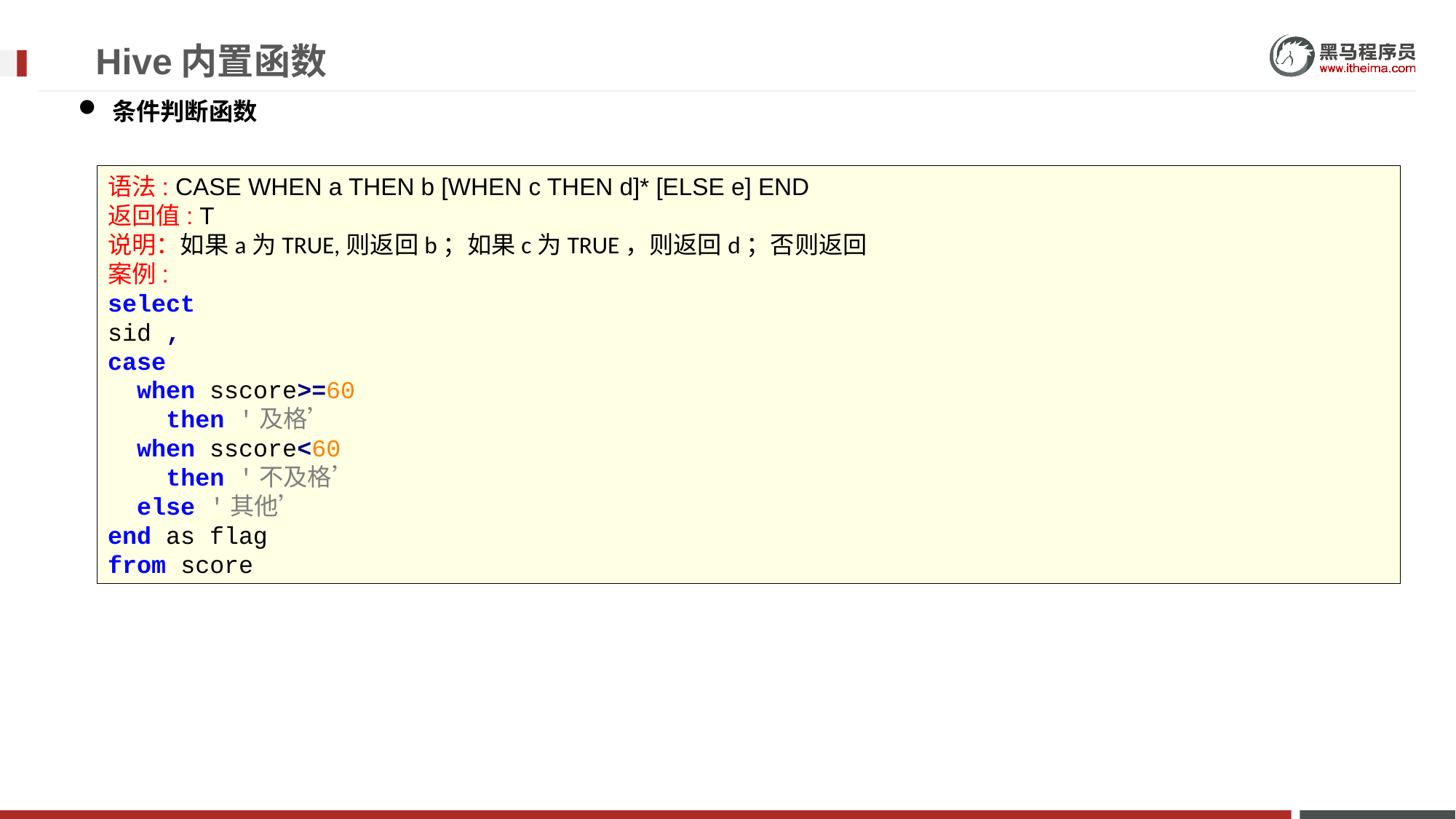

# Hive内置函数
条件判断函数
语法: CASE WHEN a THEN b [WHEN c THEN d]* [ELSE e] END
返回值: T
说明：如果a为TRUE,则返回b；如果c为TRUE，则返回d；否则返回
案例:
select
sid ,
case
  when sscore>=60
    then '及格’
  when sscore<60
    then '不及格’
  else '其他’
end as flag
from score